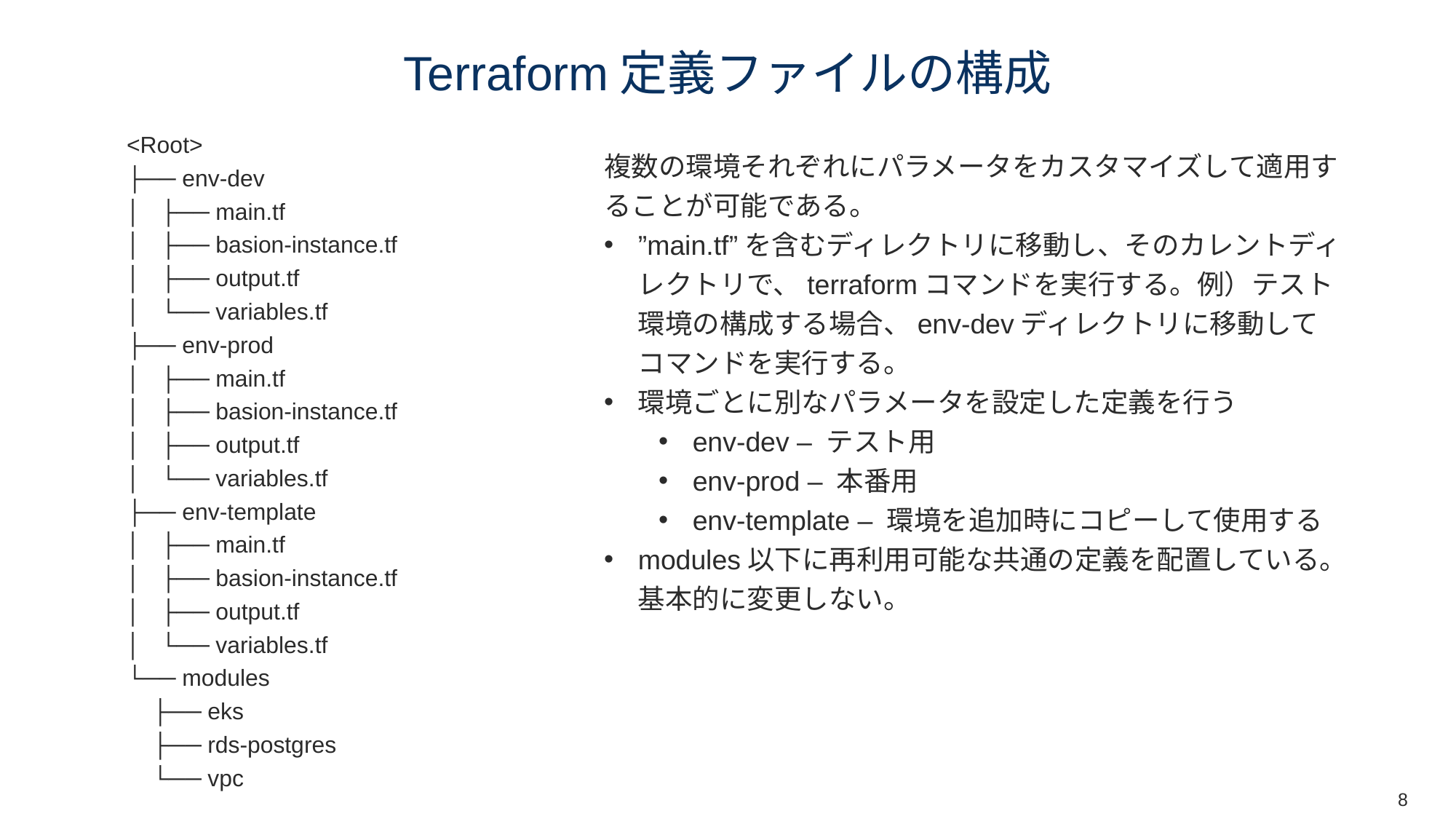

# Terraform定義ファイルの構成
<Root>
├── env-dev
│   ├── main.tf
│   ├── basion-instance.tf
│   ├── output.tf
│   └── variables.tf
├── env-prod
│   ├── main.tf
│   ├── basion-instance.tf
│   ├── output.tf
│   └── variables.tf
├── env-template
│   ├── main.tf
│   ├── basion-instance.tf
│   ├── output.tf
│   └── variables.tf
└── modules
    ├── eks
    ├── rds-postgres
    └── vpc
複数の環境それぞれにパラメータをカスタマイズして適用することが可能である。
”main.tf”を含むディレクトリに移動し、そのカレントディレクトリで、terraformコマンドを実行する。例）テスト環境の構成する場合、env-devディレクトリに移動してコマンドを実行する。
環境ごとに別なパラメータを設定した定義を行う
env-dev – テスト用
env-prod – 本番用
env-template – 環境を追加時にコピーして使用する
modules以下に再利用可能な共通の定義を配置している。基本的に変更しない。

8